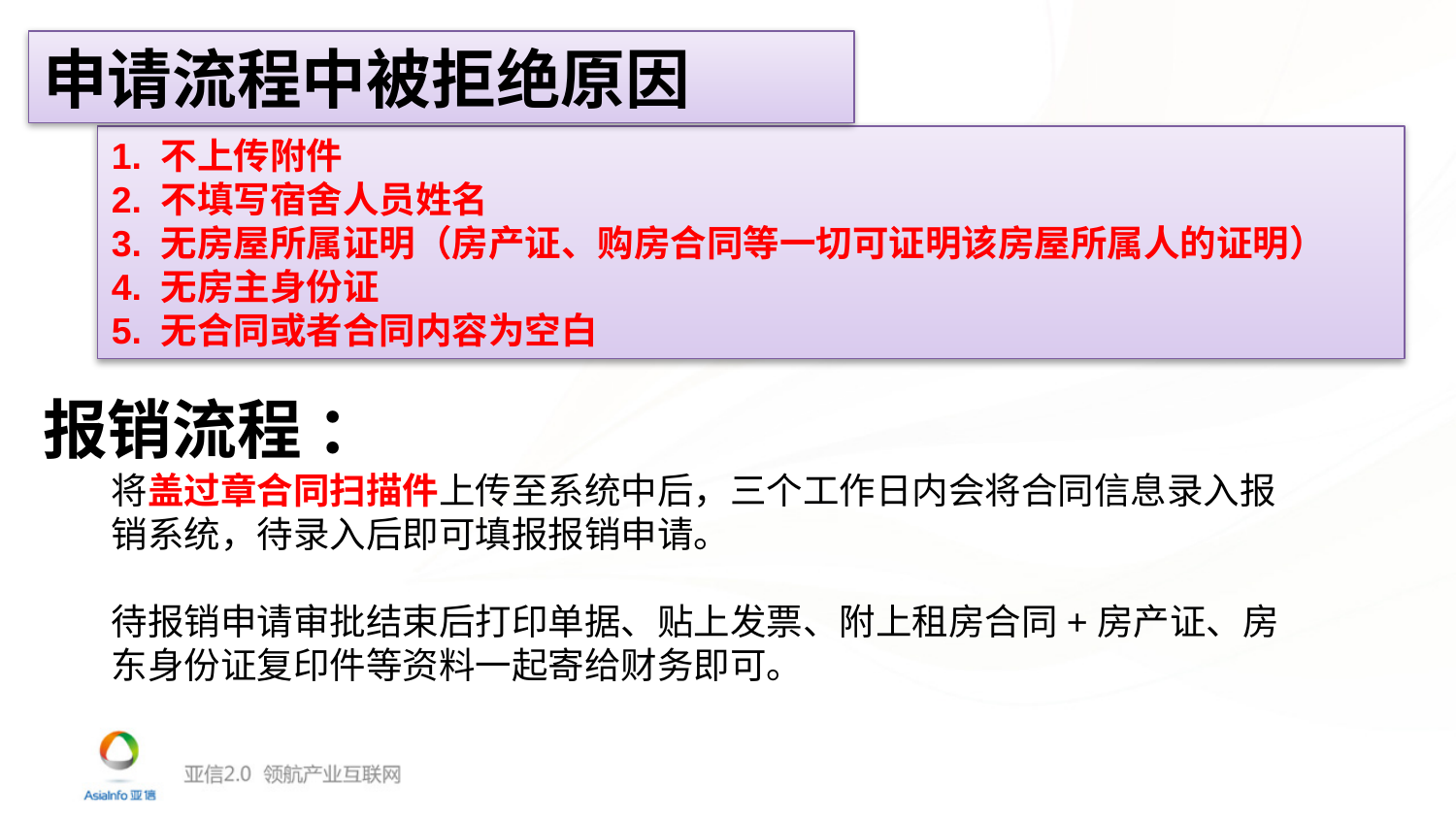

申请流程中被拒绝原因
1. 不上传附件
2. 不填写宿舍人员姓名
3. 无房屋所属证明（房产证、购房合同等一切可证明该房屋所属人的证明）
4. 无房主身份证
5. 无合同或者合同内容为空白
报销流程 ：
将盖过章合同扫描件上传至系统中后，三个工作日内会将合同信息录入报销系统，待录入后即可填报报销申请。

待报销申请审批结束后打印单据、贴上发票、附上租房合同+房产证、房东身份证复印件等资料一起寄给财务即可。